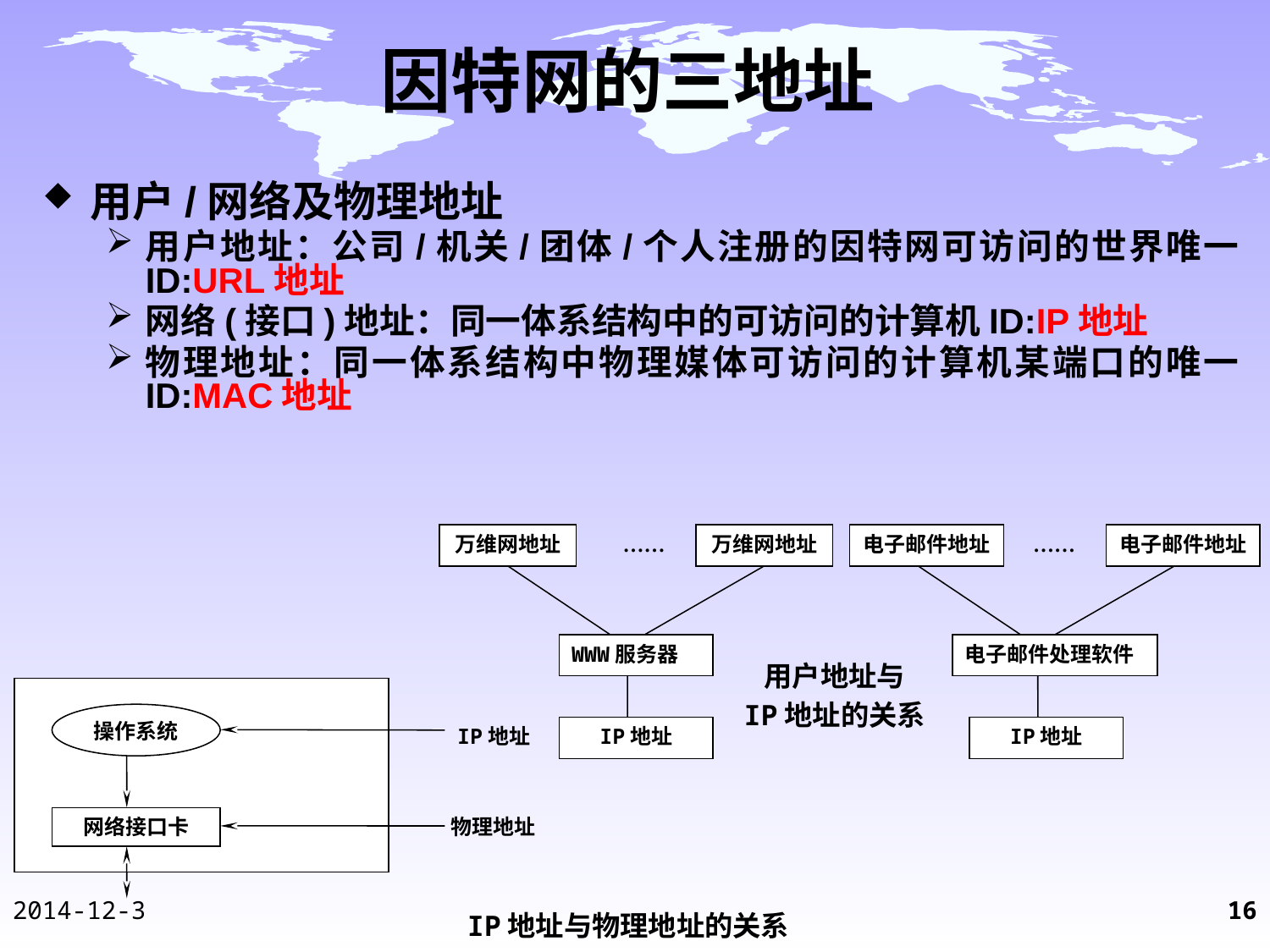

# 因特网的三地址
用户/网络及物理地址
用户地址：公司/机关/团体/个人注册的因特网可访问的世界唯一ID:URL地址
网络(接口)地址：同一体系结构中的可访问的计算机ID:IP地址
物理地址：同一体系结构中物理媒体可访问的计算机某端口的唯一ID:MAC地址
万维网地址
……
万维网地址
电子邮件地址
……
电子邮件地址

WWW服务器
电子邮件处理软件

IP地址
IP地址
用户地址与
IP地址的关系

操作系统
IP地址

网络接口卡
物理地址

2014-12-3
16
IP地址与物理地址的关系